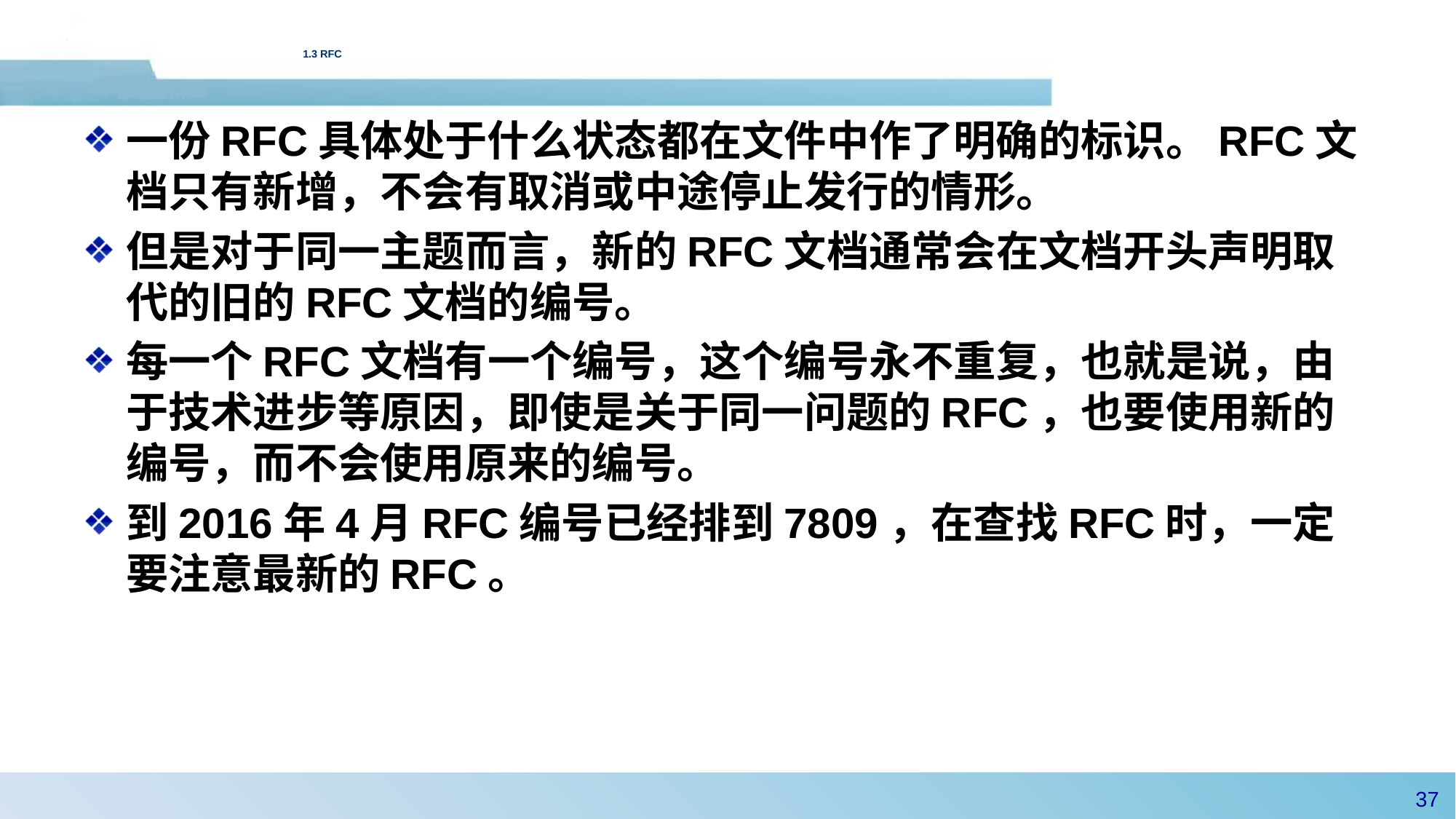

# 1.3 RFC
一份RFC具体处于什么状态都在文件中作了明确的标识。RFC文档只有新增，不会有取消或中途停止发行的情形。
但是对于同一主题而言，新的RFC文档通常会在文档开头声明取代的旧的RFC文档的编号。
每一个RFC文档有一个编号，这个编号永不重复，也就是说，由于技术进步等原因，即使是关于同一问题的RFC，也要使用新的编号，而不会使用原来的编号。
到2016年4月RFC编号已经排到7809，在查找RFC时，一定要注意最新的RFC。
37